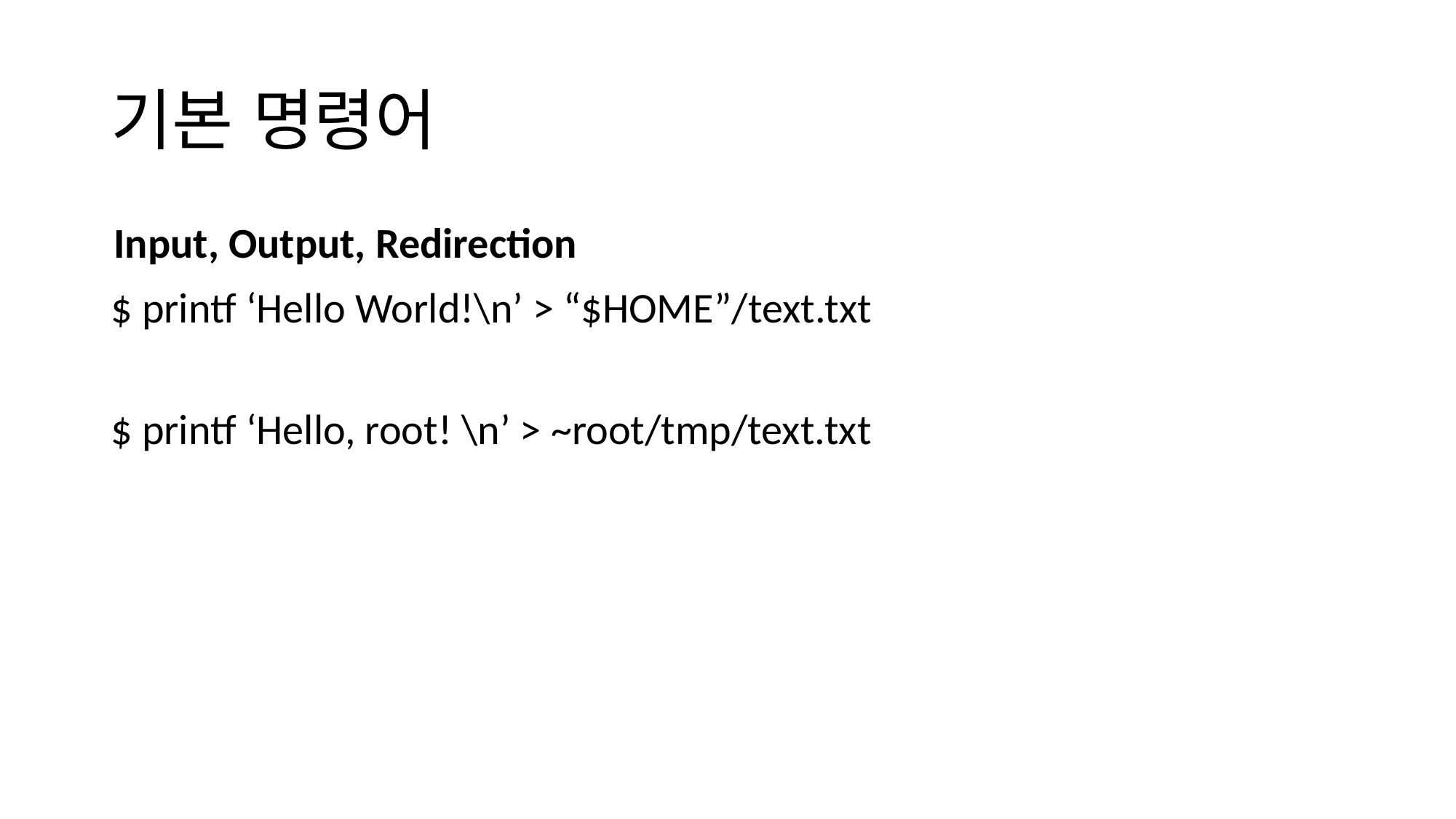

# 기본 명령어
Input, Output, Redirection
$ printf ‘Hello World!\n’ > “$HOME”/text.txt

$ printf ‘Hello, root! \n’ > ~root/tmp/text.txt